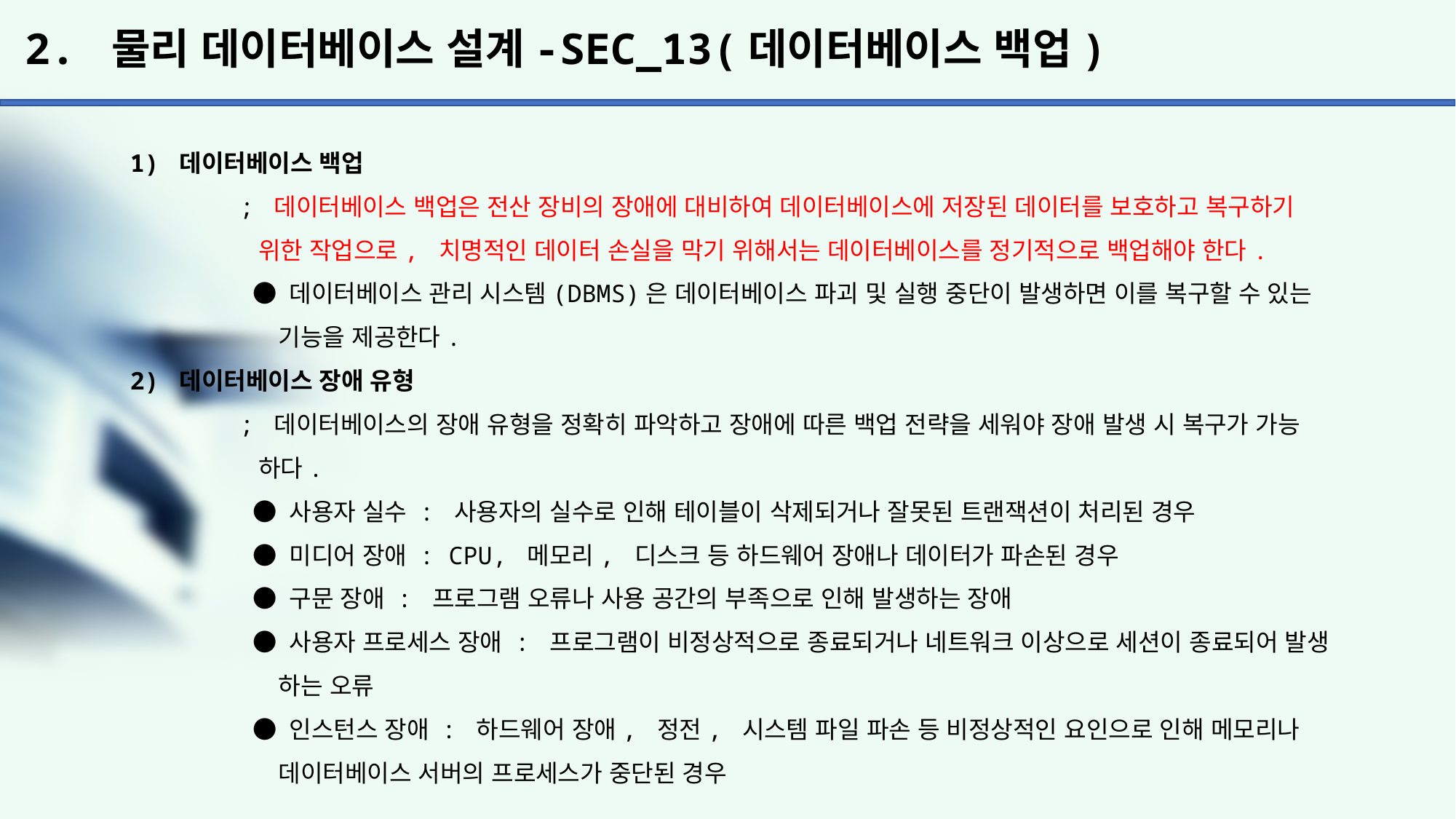

# 2. 물리 데이터베이스 설계-SEC_13(데이터베이스 백업)
1) 데이터베이스 백업
	; 데이터베이스 백업은 전산 장비의 장애에 대비하여 데이터베이스에 저장된 데이터를 보호하고 복구하기
	  위한 작업으로, 치명적인 데이터 손실을 막기 위해서는 데이터베이스를 정기적으로 백업해야 한다.
	  ● 데이터베이스 관리 시스템(DBMS)은 데이터베이스 파괴 및 실행 중단이 발생하면 이를 복구할 수 있는
	     기능을 제공한다.
2) 데이터베이스 장애 유형
	; 데이터베이스의 장애 유형을 정확히 파악하고 장애에 따른 백업 전략을 세워야 장애 발생 시 복구가 가능
	  하다.
	  ● 사용자 실수 : 사용자의 실수로 인해 테이블이 삭제되거나 잘못된 트랜잭션이 처리된 경우
	  ● 미디어 장애 : CPU, 메모리, 디스크 등 하드웨어 장애나 데이터가 파손된 경우
	  ● 구문 장애 : 프로그램 오류나 사용 공간의 부족으로 인해 발생하는 장애
	  ● 사용자 프로세스 장애 : 프로그램이 비정상적으로 종료되거나 네트워크 이상으로 세션이 종료되어 발생
	     하는 오류
	  ● 인스턴스 장애 : 하드웨어 장애, 정전, 시스템 파일 파손 등 비정상적인 요인으로 인해 메모리나
	     데이터베이스 서버의 프로세스가 중단된 경우